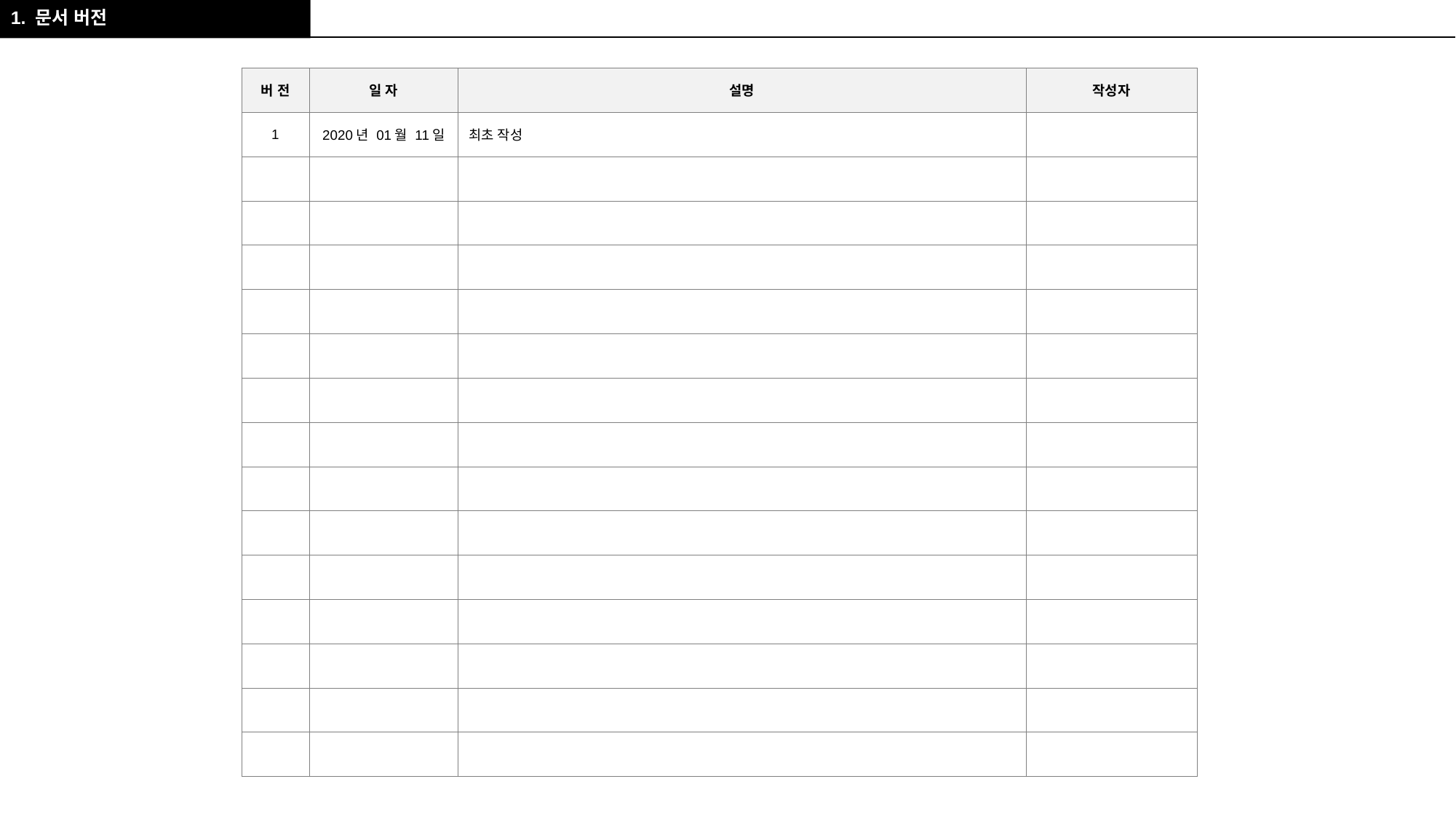

1. 문서 버전
| 버 전 | 일 자 | 설명 | 작성자 |
| --- | --- | --- | --- |
| 1 | 2020년 01월 11일 | 최초 작성 |  |
|  |  |  |  |
|  |  |  |  |
|  |  |  |  |
|  |  |  |  |
|  |  |  |  |
|  |  |  |  |
|  |  |  |  |
|  |  |  |  |
|  |  |  |  |
|  |  |  |  |
|  |  |  |  |
|  |  |  |  |
|  |  |  |  |
|  |  |  |  |